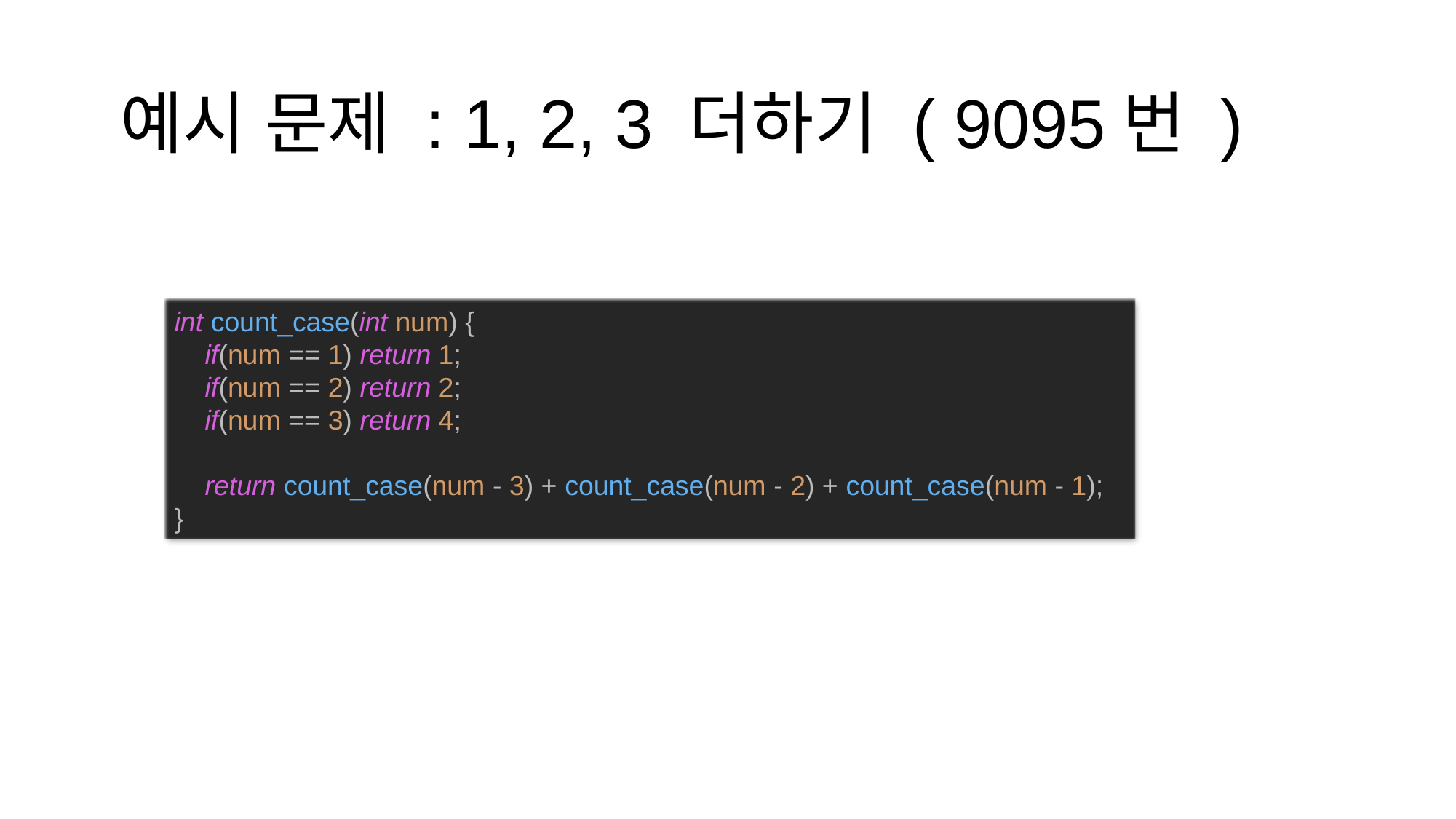

예시 문제 : 1, 2, 3 더하기 ( 9095번 )
int count_case(int num) {
    if(num == 1) return 1;
    if(num == 2) return 2;
    if(num == 3) return 4;
    return count_case(num - 3) + count_case(num - 2) + count_case(num - 1);
}